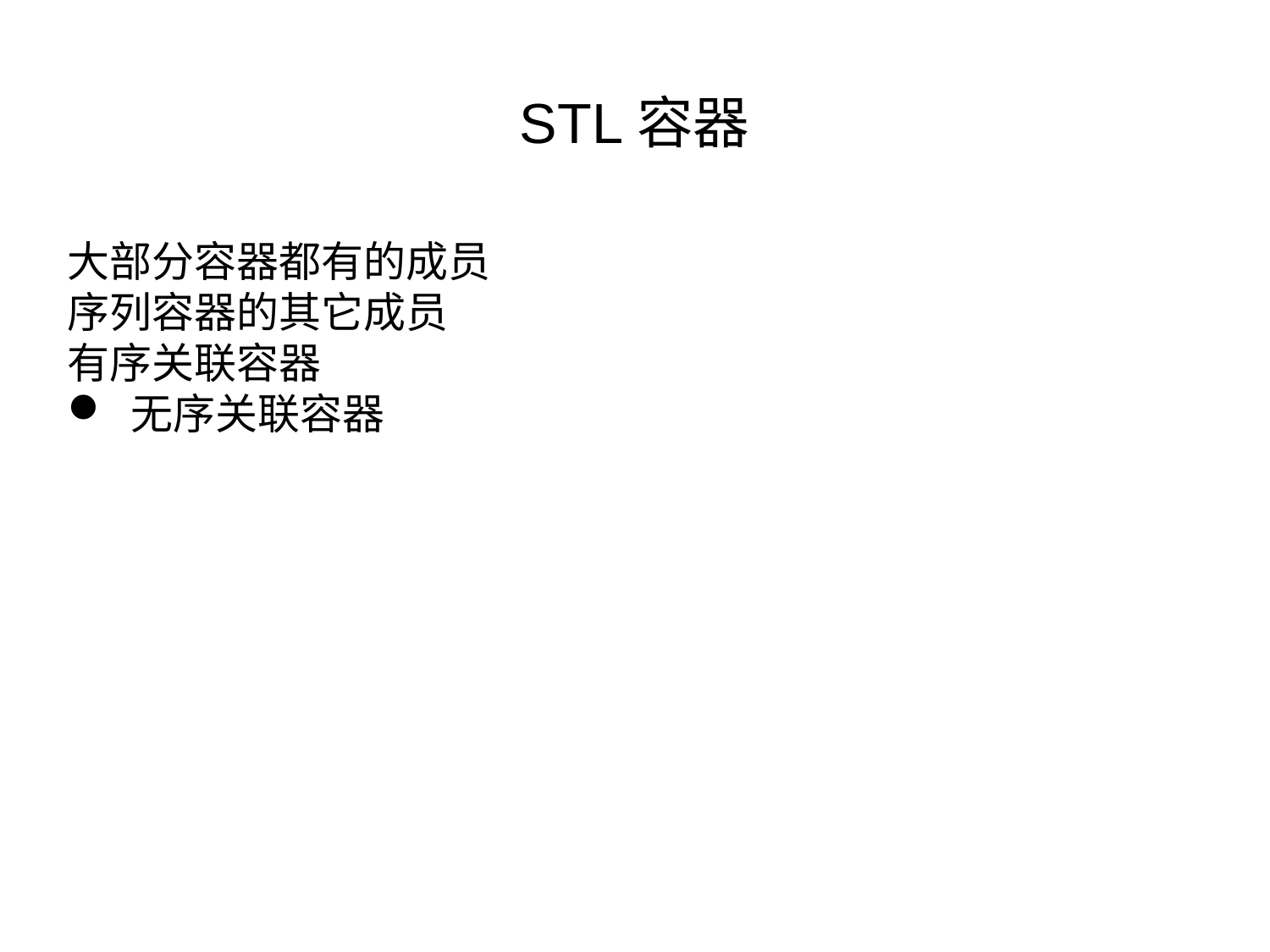

STL容器
大部分容器都有的成员
序列容器的其它成员
有序关联容器
无序关联容器